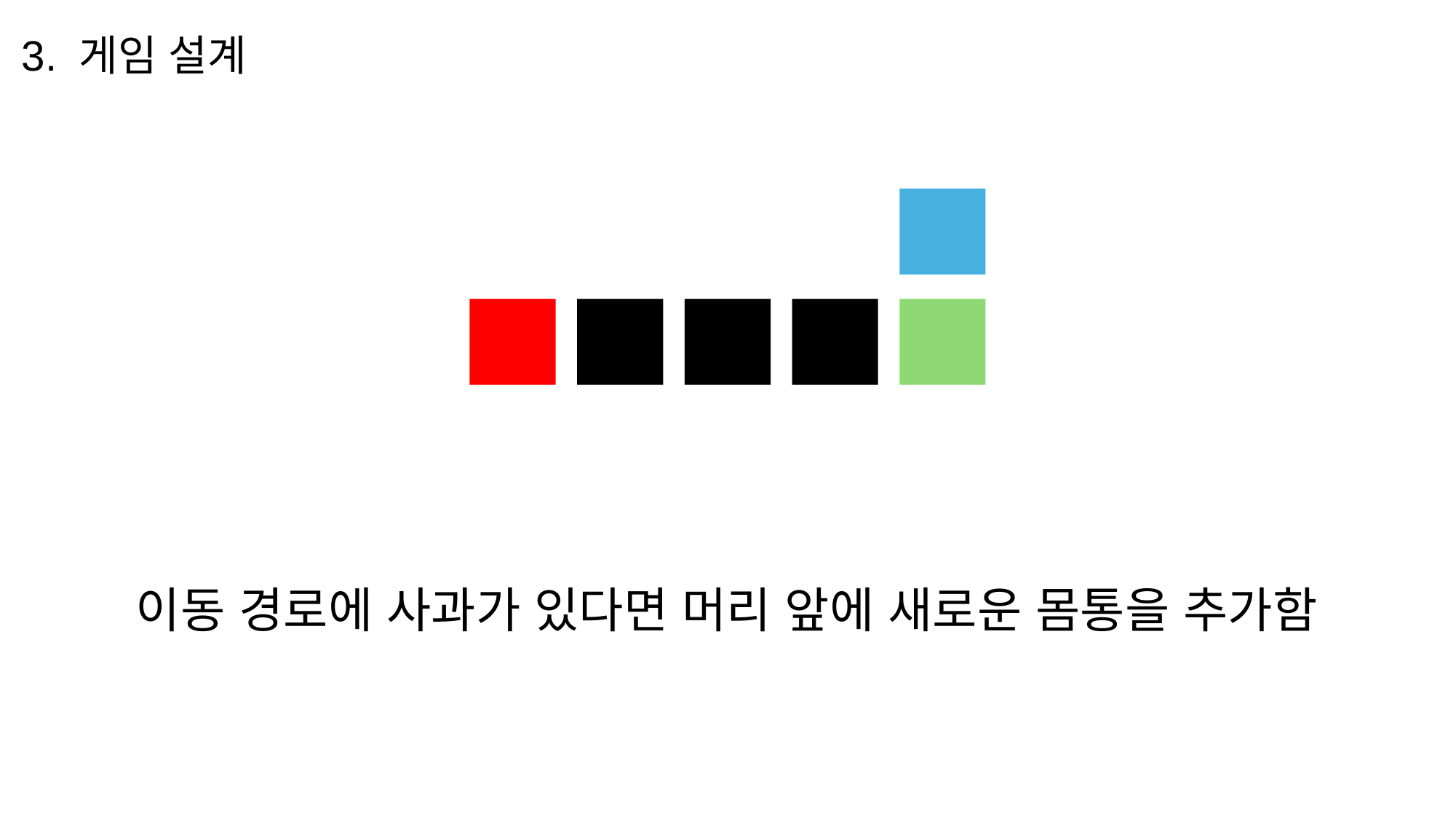

3. 게임 설계

이동 경로에 사과가 있다면 머리 앞에 새로운 몸통을 추가함